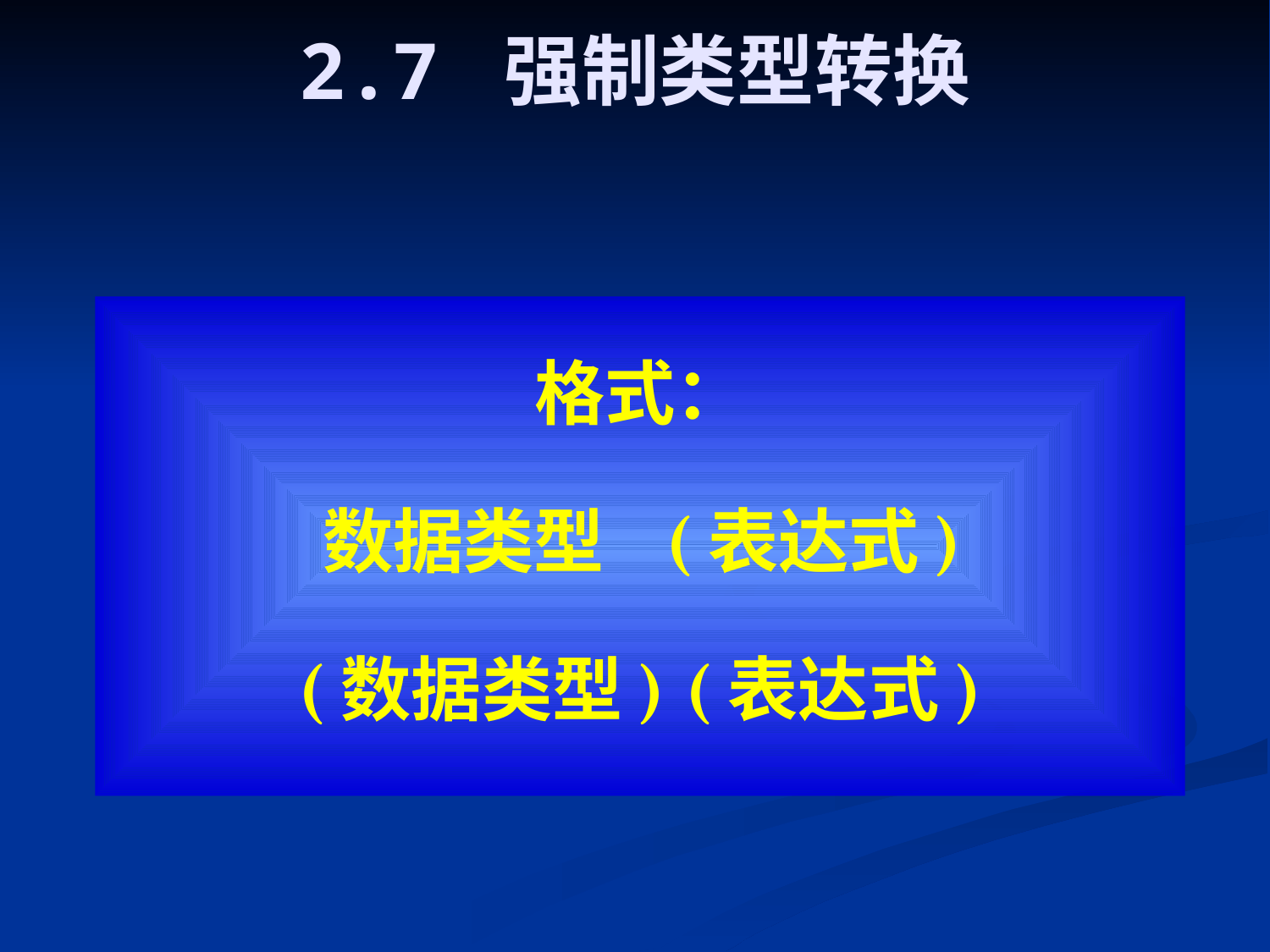

# 2.7 强制类型转换
格式：
数据类型   (表达式)
(数据类型)  (表达式)